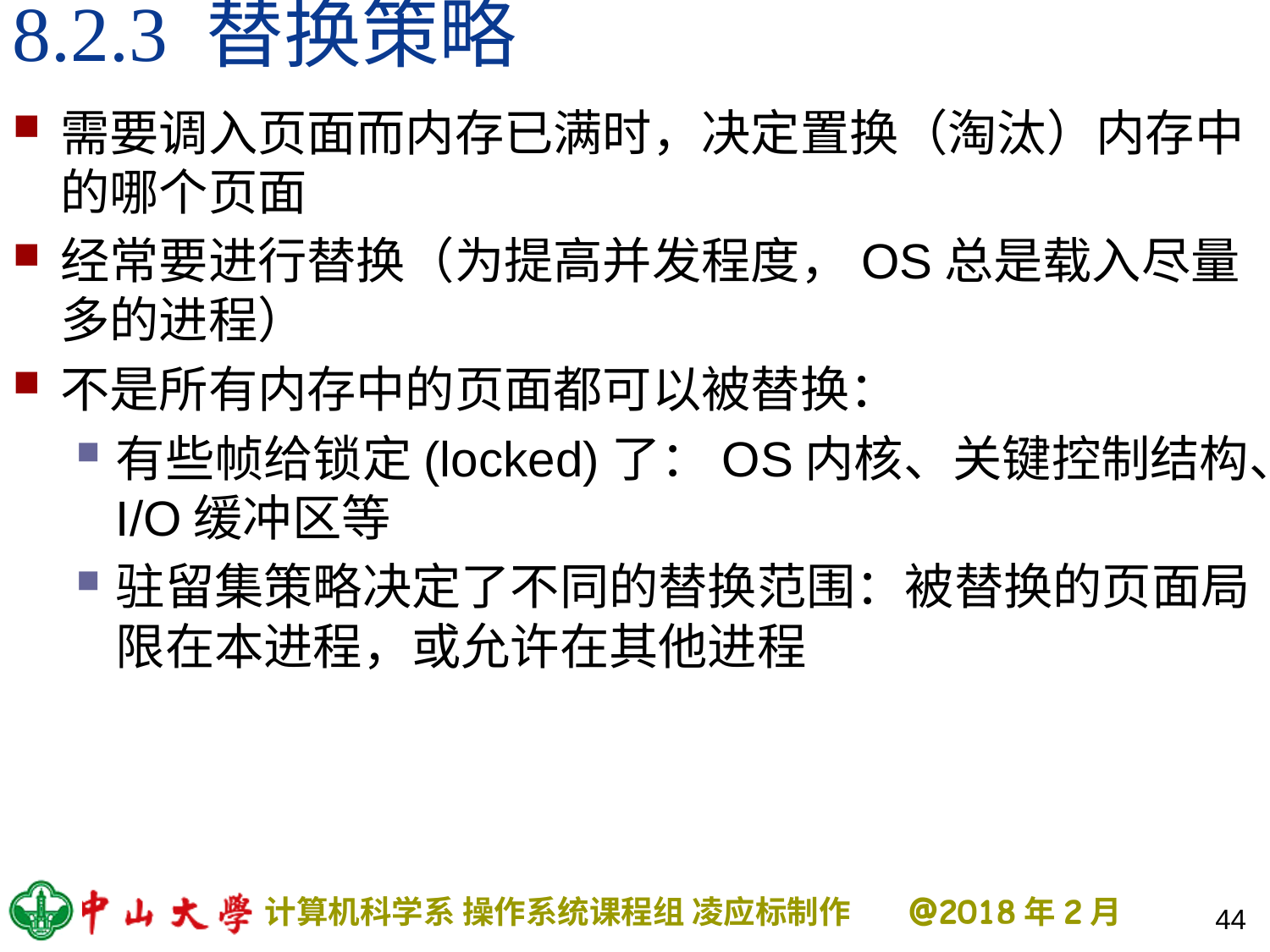

# 8.2.3 替换策略
需要调入页面而内存已满时，决定置换（淘汰）内存中的哪个页面
经常要进行替换（为提高并发程度，OS总是载入尽量多的进程）
不是所有内存中的页面都可以被替换：
有些帧给锁定(locked)了：OS内核、关键控制结构、I/O缓冲区等
驻留集策略决定了不同的替换范围：被替换的页面局限在本进程，或允许在其他进程
44